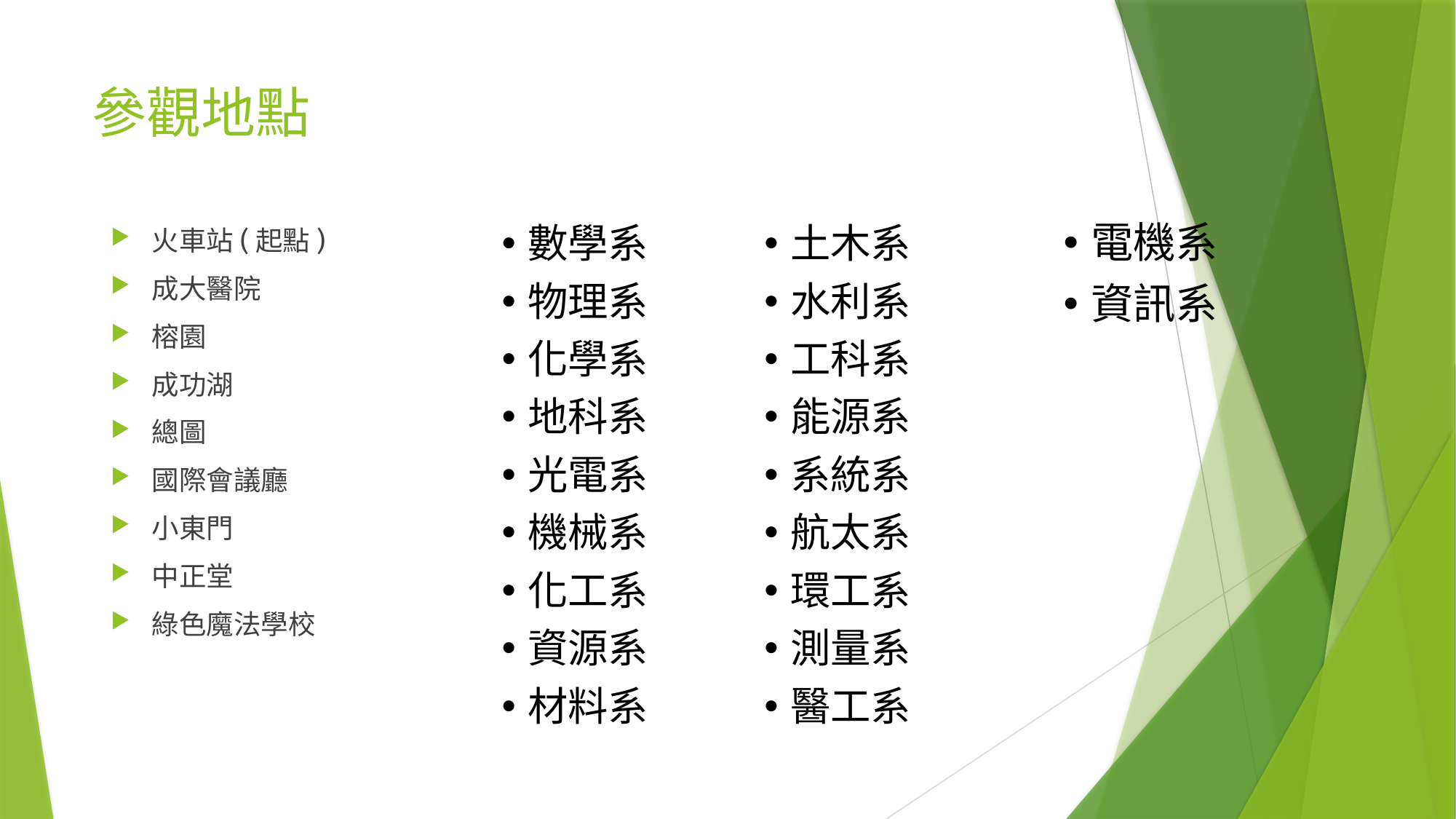

# 參觀地點
電機系
資訊系
火車站(起點)
成大醫院
榕園
成功湖
總圖
國際會議廳
小東門
中正堂
綠色魔法學校

數學系
物理系
化學系
地科系
光電系
機械系
化工系
資源系
材料系
土木系
水利系
工科系
能源系
系統系
航太系
環工系
測量系
醫工系